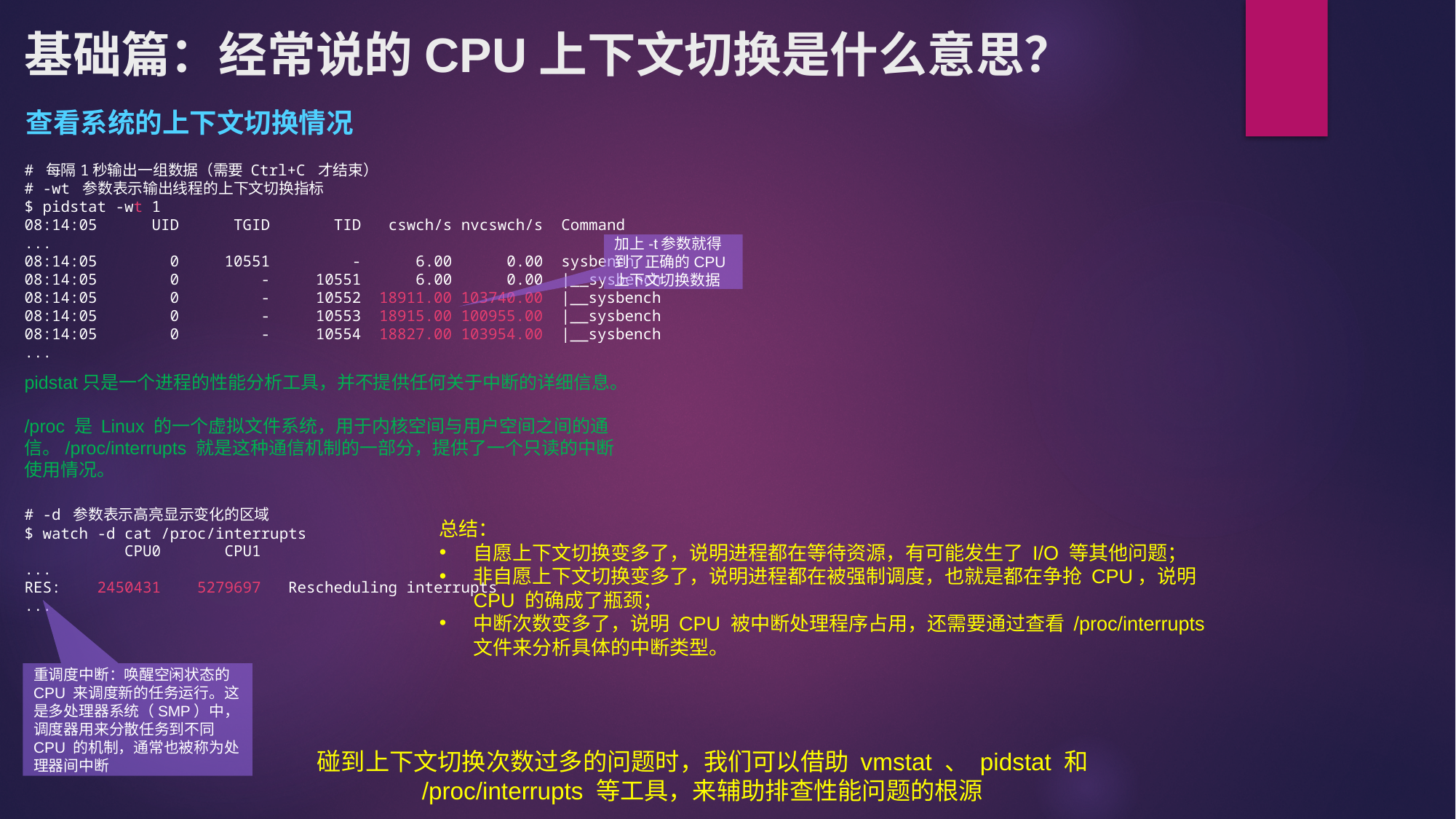

# 基础篇：经常说的CPU上下文切换是什么意思？
查看系统的上下文切换情况
# 每隔1秒输出一组数据（需要 Ctrl+C 才结束）
# -wt 参数表示输出线程的上下文切换指标
$ pidstat -wt 1
08:14:05      UID      TGID       TID   cswch/s nvcswch/s  Command
...
08:14:05        0     10551         -      6.00      0.00  sysbench
08:14:05        0         -     10551      6.00      0.00  |__sysbench
08:14:05        0         -     10552  18911.00 103740.00  |__sysbench
08:14:05        0         -     10553  18915.00 100955.00  |__sysbench
08:14:05        0         -     10554  18827.00 103954.00  |__sysbench
...
加上-t参数就得到了正确的CPU上下文切换数据
pidstat只是一个进程的性能分析工具，并不提供任何关于中断的详细信息。

/proc 是 Linux 的一个虚拟文件系统，用于内核空间与用户空间之间的通信。/proc/interrupts 就是这种通信机制的一部分，提供了一个只读的中断使用情况。
# -d 参数表示高亮显示变化的区域
$ watch -d cat /proc/interrupts
           CPU0       CPU1
...
RES:    2450431    5279697   Rescheduling interrupts
...
总结：
自愿上下文切换变多了，说明进程都在等待资源，有可能发生了 I/O 等其他问题；
非自愿上下文切换变多了，说明进程都在被强制调度，也就是都在争抢 CPU，说明 CPU 的确成了瓶颈；
中断次数变多了，说明 CPU 被中断处理程序占用，还需要通过查看 /proc/interrupts 文件来分析具体的中断类型。
重调度中断：唤醒空闲状态的 CPU 来调度新的任务运行。这是多处理器系统（SMP）中，调度器用来分散任务到不同 CPU 的机制，通常也被称为处理器间中断
碰到上下文切换次数过多的问题时，我们可以借助 vmstat 、 pidstat 和 /proc/interrupts 等工具，来辅助排查性能问题的根源